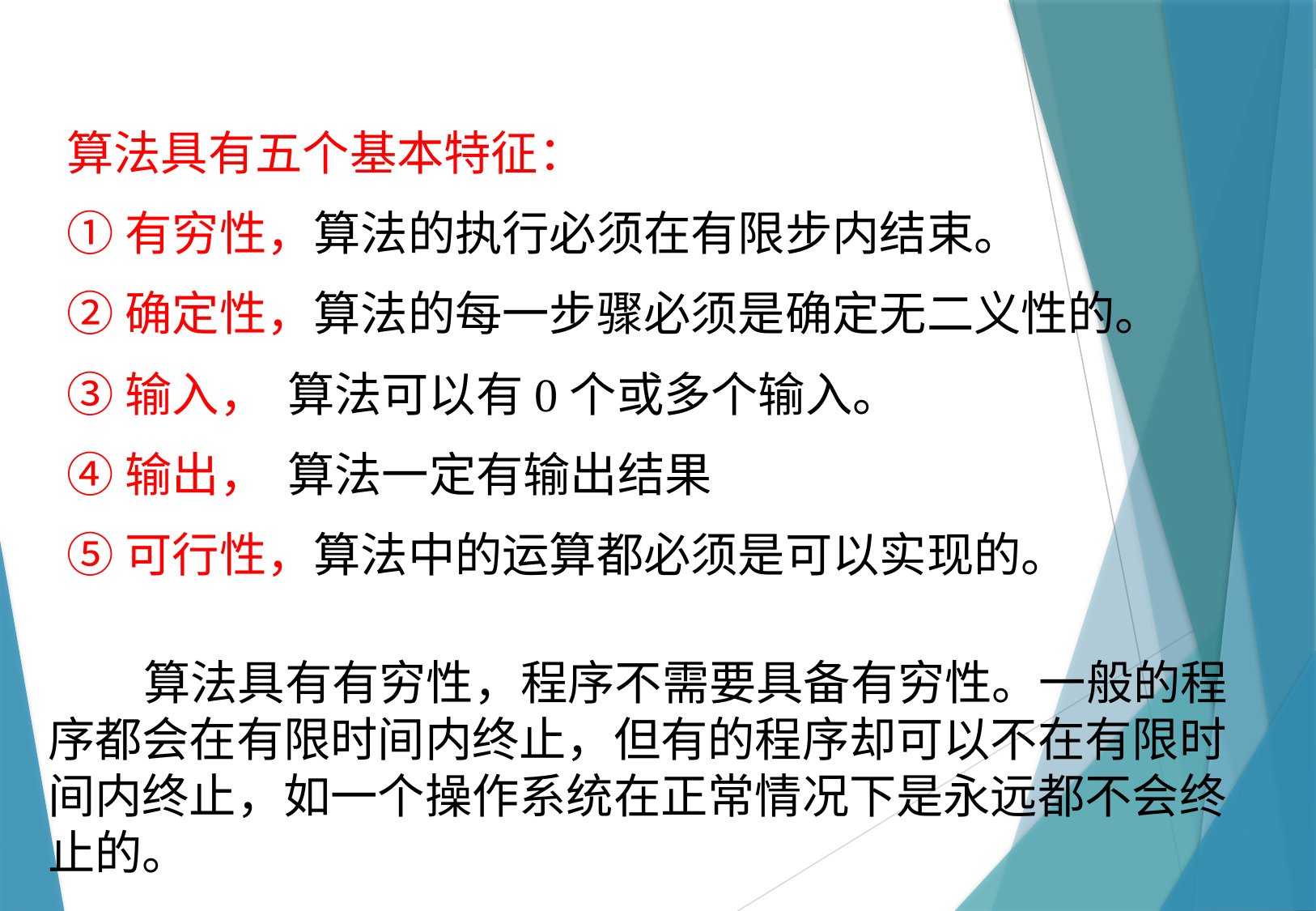

算法具有五个基本特征：
①有穷性，算法的执行必须在有限步内结束。
②确定性，算法的每一步骤必须是确定无二义性的。
③输入，  算法可以有0个或多个输入。
④输出，  算法一定有输出结果
⑤可行性，算法中的运算都必须是可以实现的。
        算法具有有穷性，程序不需要具备有穷性。一般的程序都会在有限时间内终止，但有的程序却可以不在有限时间内终止，如一个操作系统在正常情况下是永远都不会终止的。